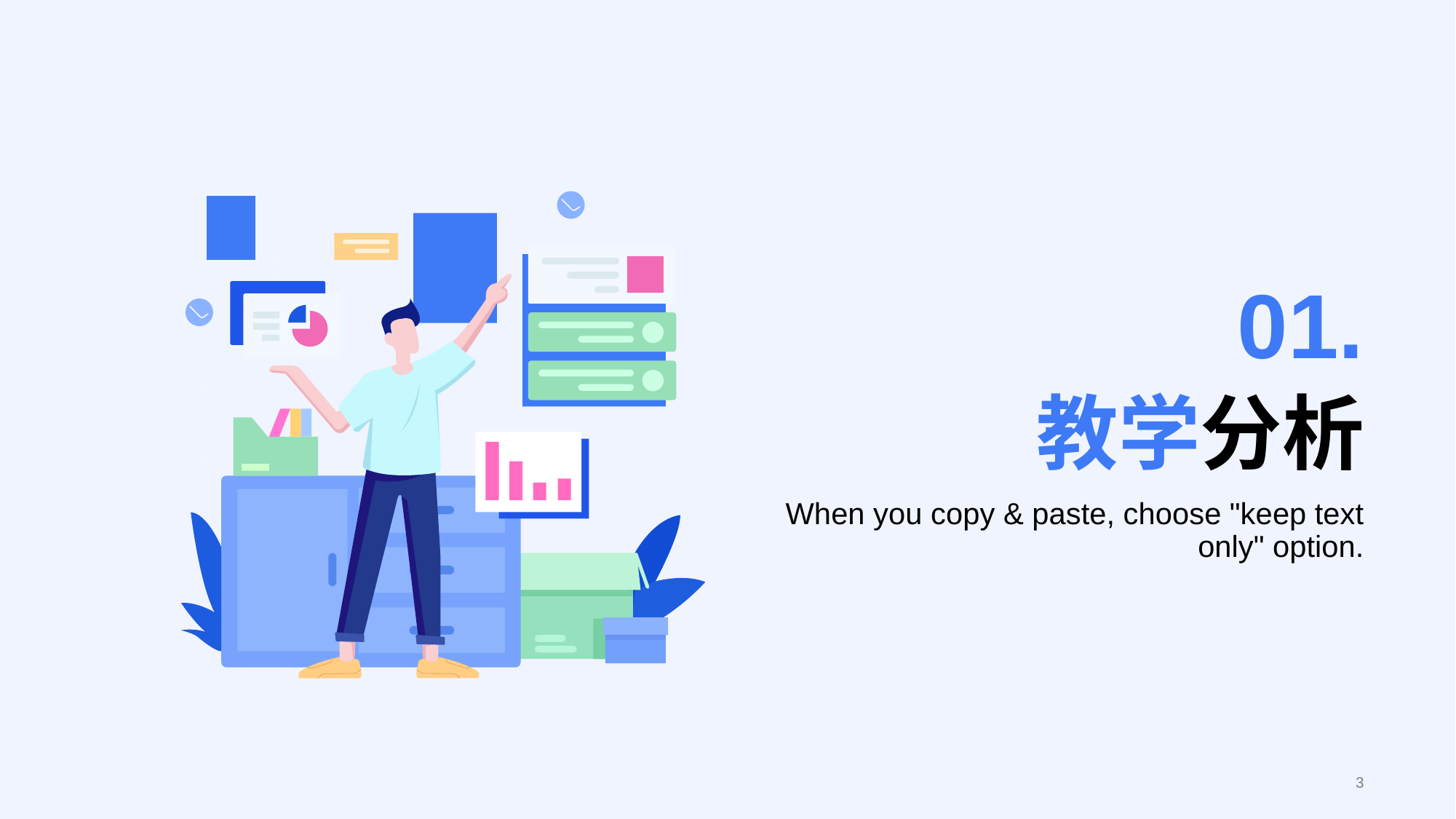

01.
# 教学分析
When you copy & paste, choose "keep text only" option.
3